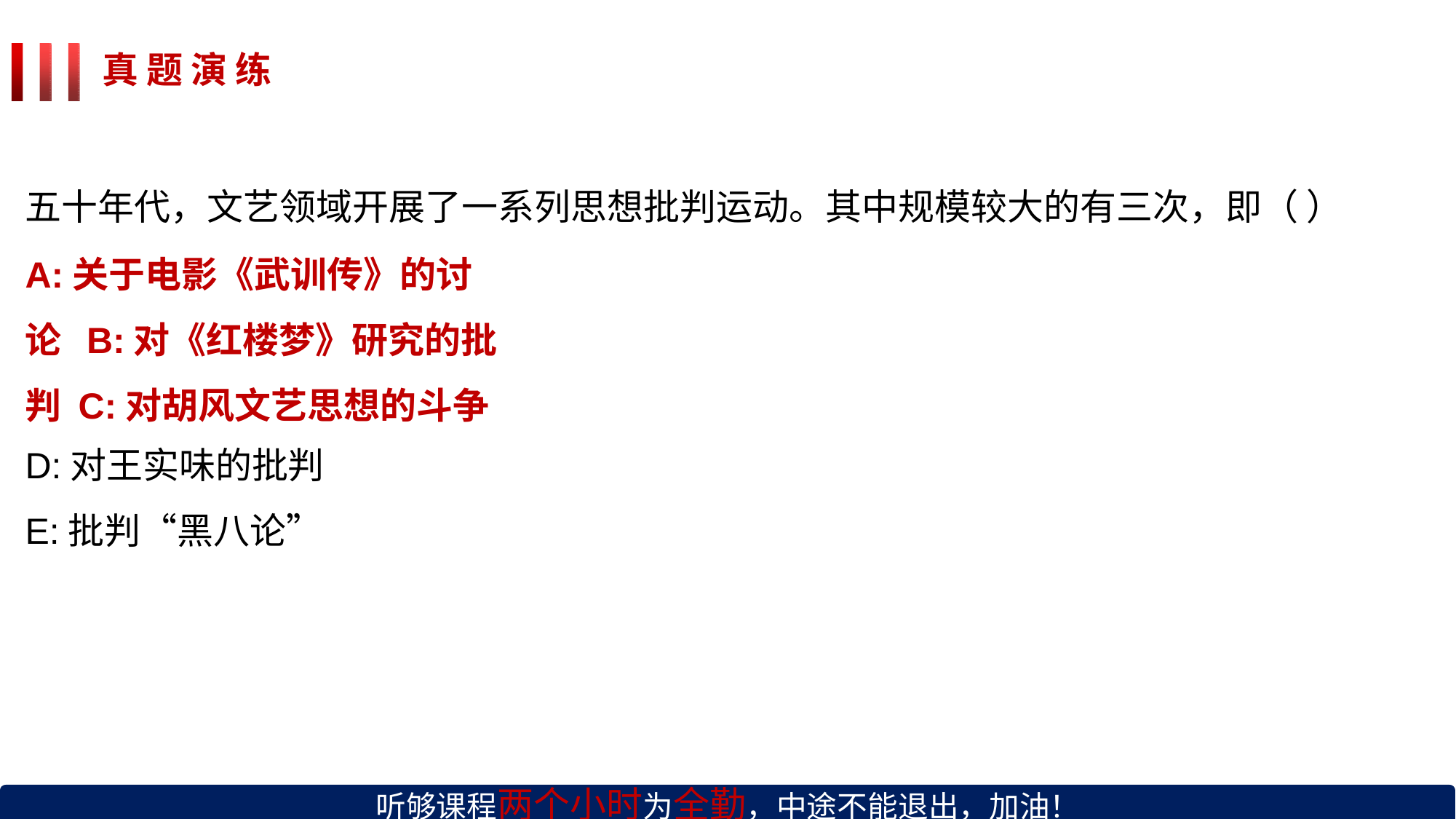

# 真 题 演 练
五十年代，文艺领域开展了一系列思想批判运动。其中规模较大的有三次，即（ ）
A:关于电影《武训传》的讨论  B:对《红楼梦》研究的批判 C:对胡风文艺思想的斗争
D:对王实味的批判
E:批判“黑八论”
55

听够课程两个小时为全勤，中途不能退出，加油！